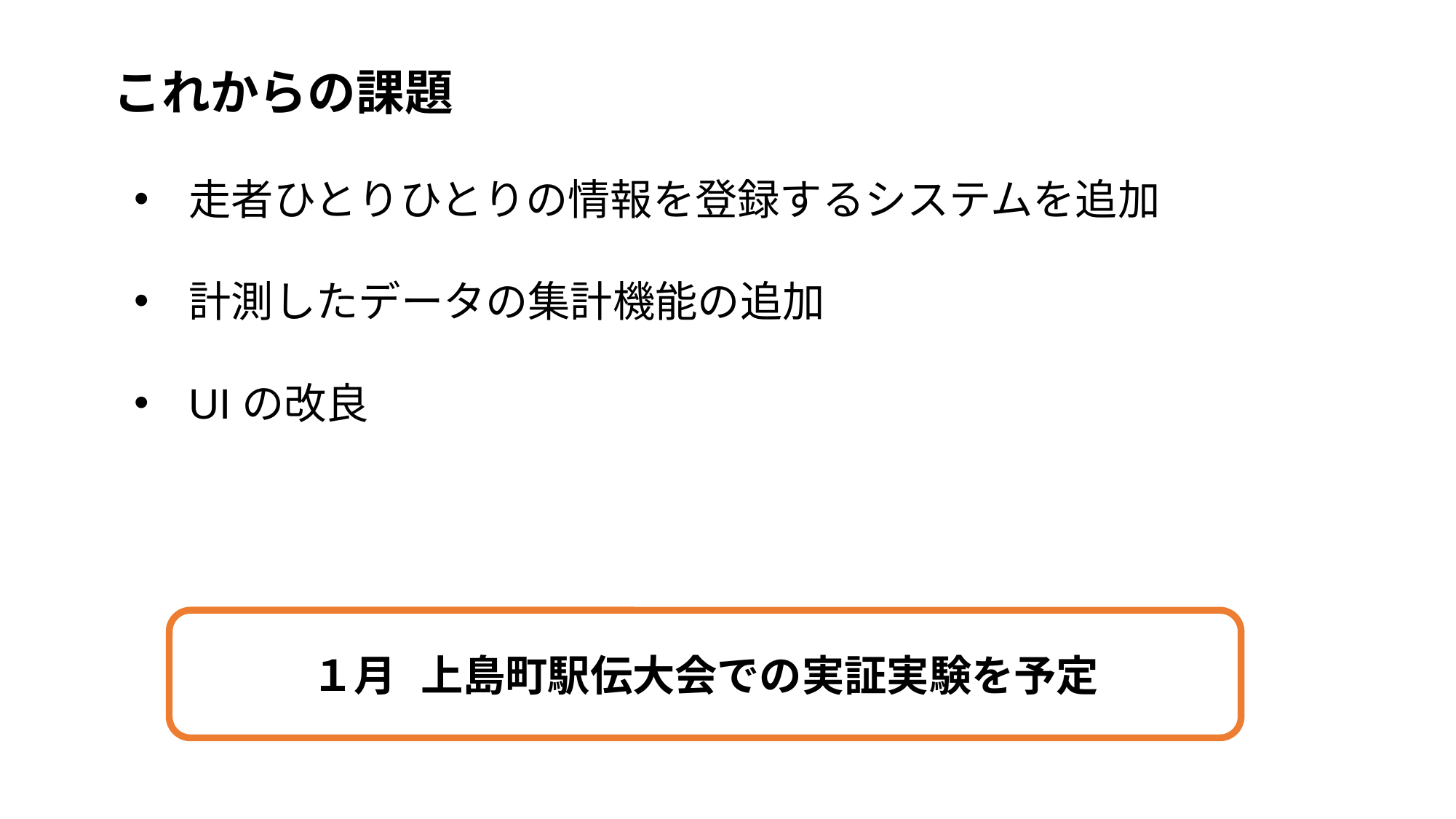

# これからの課題
走者ひとりひとりの情報を登録するシステムを追加
計測したデータの集計機能の追加

UIの改良

１月	上島町駅伝大会での実証実験を予定